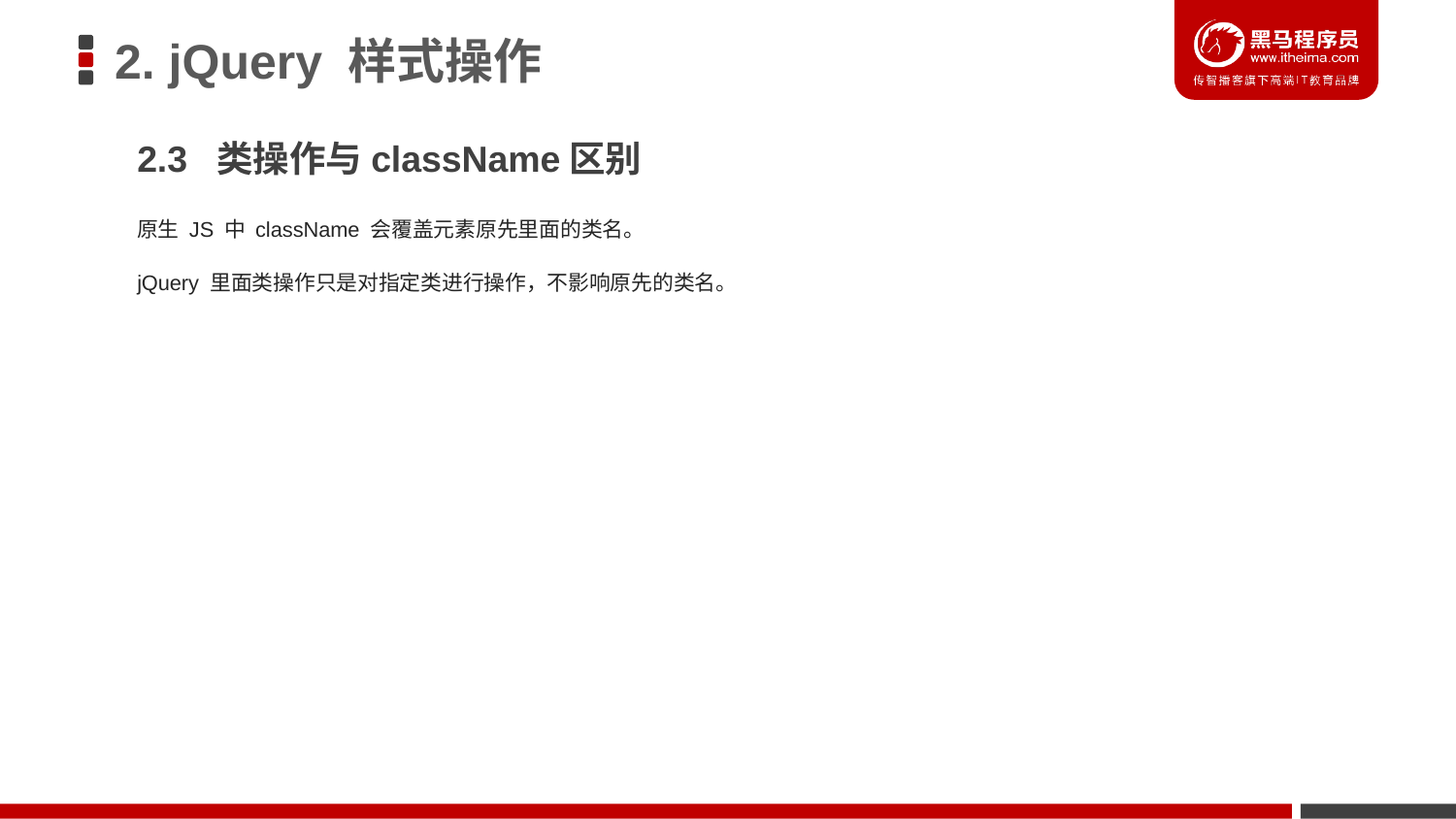

# 2. jQuery 样式操作
2.3  类操作与className区别
原生 JS 中 className 会覆盖元素原先里面的类名。
jQuery 里面类操作只是对指定类进行操作，不影响原先的类名。